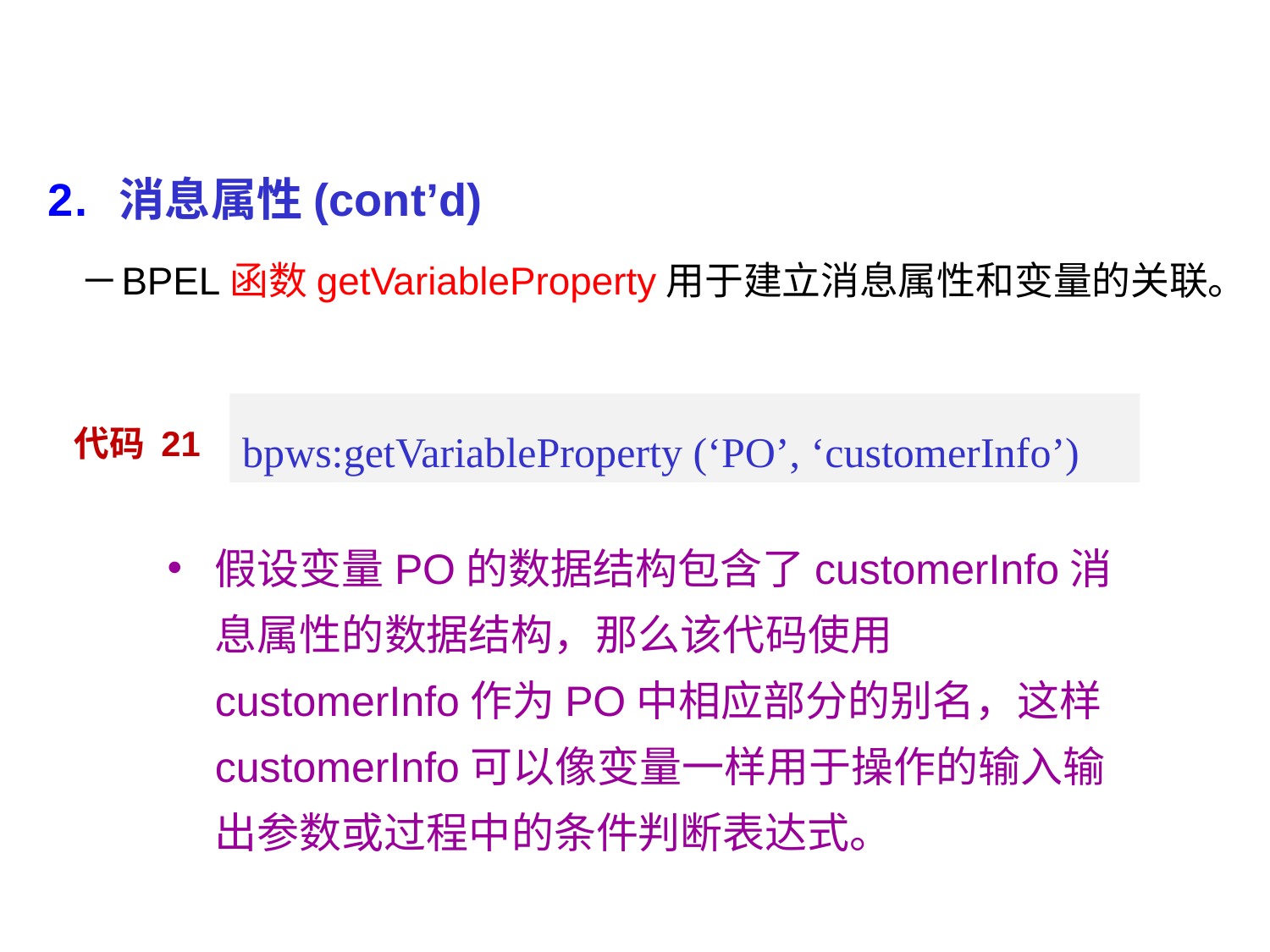

消息属性(cont’d)
BPEL函数getVariableProperty用于建立消息属性和变量的关联。
代码 21
bpws:getVariableProperty (‘PO’, ‘customerInfo’)
假设变量PO的数据结构包含了customerInfo消息属性的数据结构，那么该代码使用customerInfo作为PO中相应部分的别名，这样customerInfo可以像变量一样用于操作的输入输出参数或过程中的条件判断表达式。